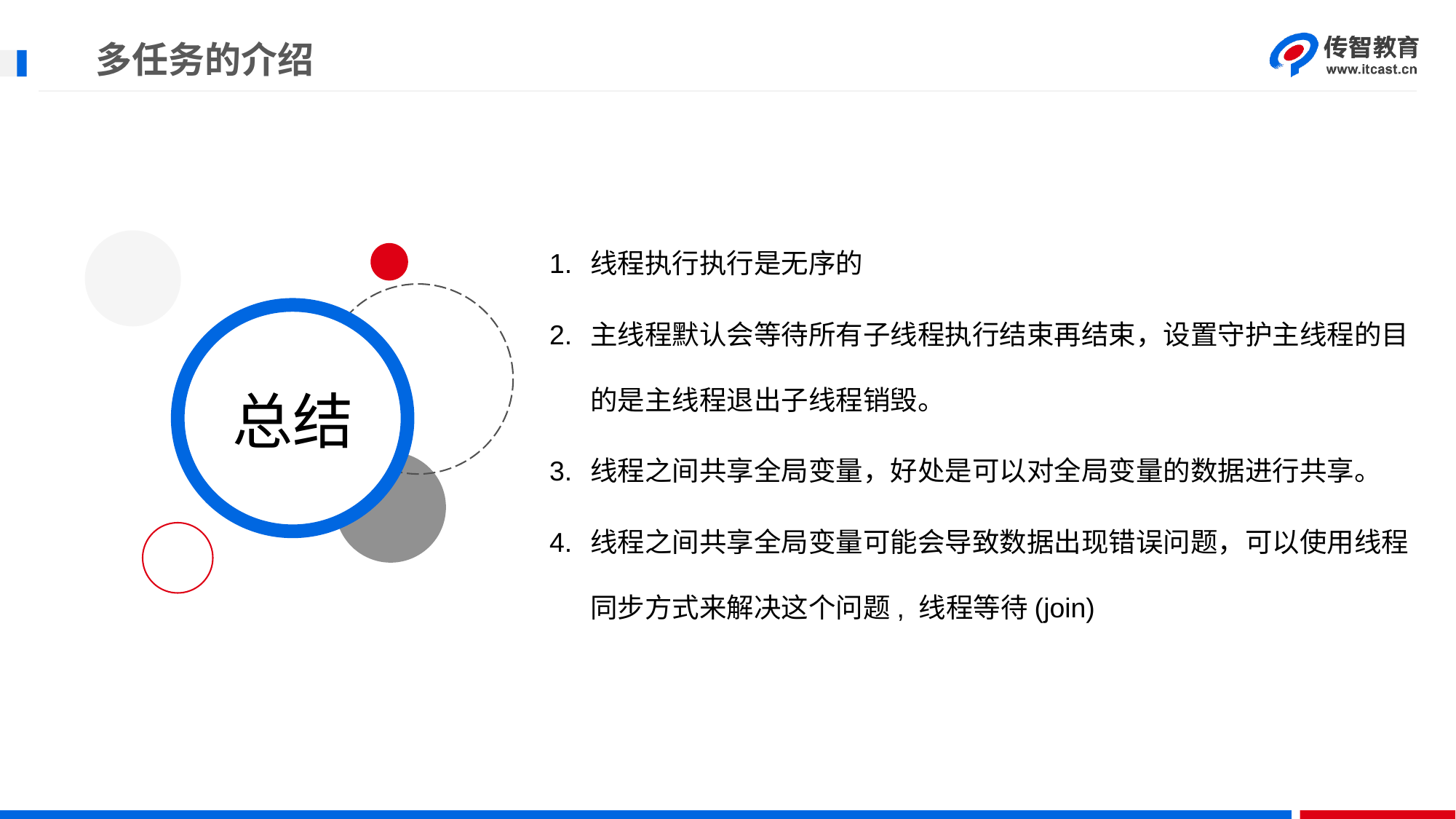

# 多任务的介绍
线程执行执行是无序的
主线程默认会等待所有子线程执行结束再结束，设置守护主线程的目的是主线程退出子线程销毁。
线程之间共享全局变量，好处是可以对全局变量的数据进行共享。
线程之间共享全局变量可能会导致数据出现错误问题，可以使用线程同步方式来解决这个问题, 线程等待(join)